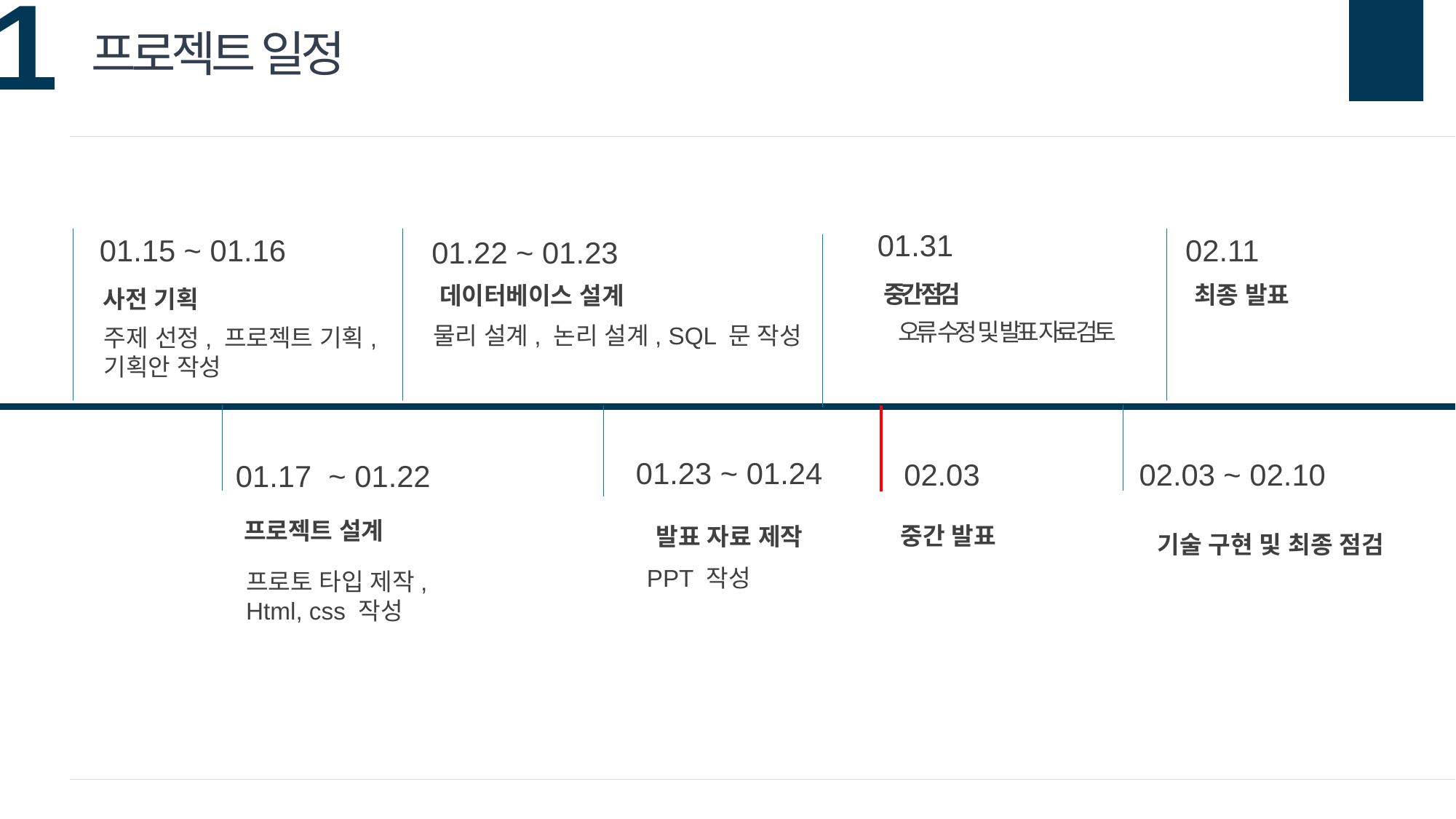

프로젝트 일정
01.31
01.15 ~ 01.16
02.11
01.22 ~ 01.23
중간 점검
최종 발표
데이터베이스 설계
사전 기획
오류  수정  및  발표  자료 검토
물리 설계, 논리 설계, SQL 문 작성
주제 선정, 프로젝트 기획,
기획안 작성
01.23 ~ 01.24
02.03
02.03 ~ 02.10
01.17  ~ 01.22
프로젝트 설계
중간 발표
발표 자료 제작
기술 구현 및 최종 점검
PPT 작성
프로토 타입 제작,
Html, css 작성